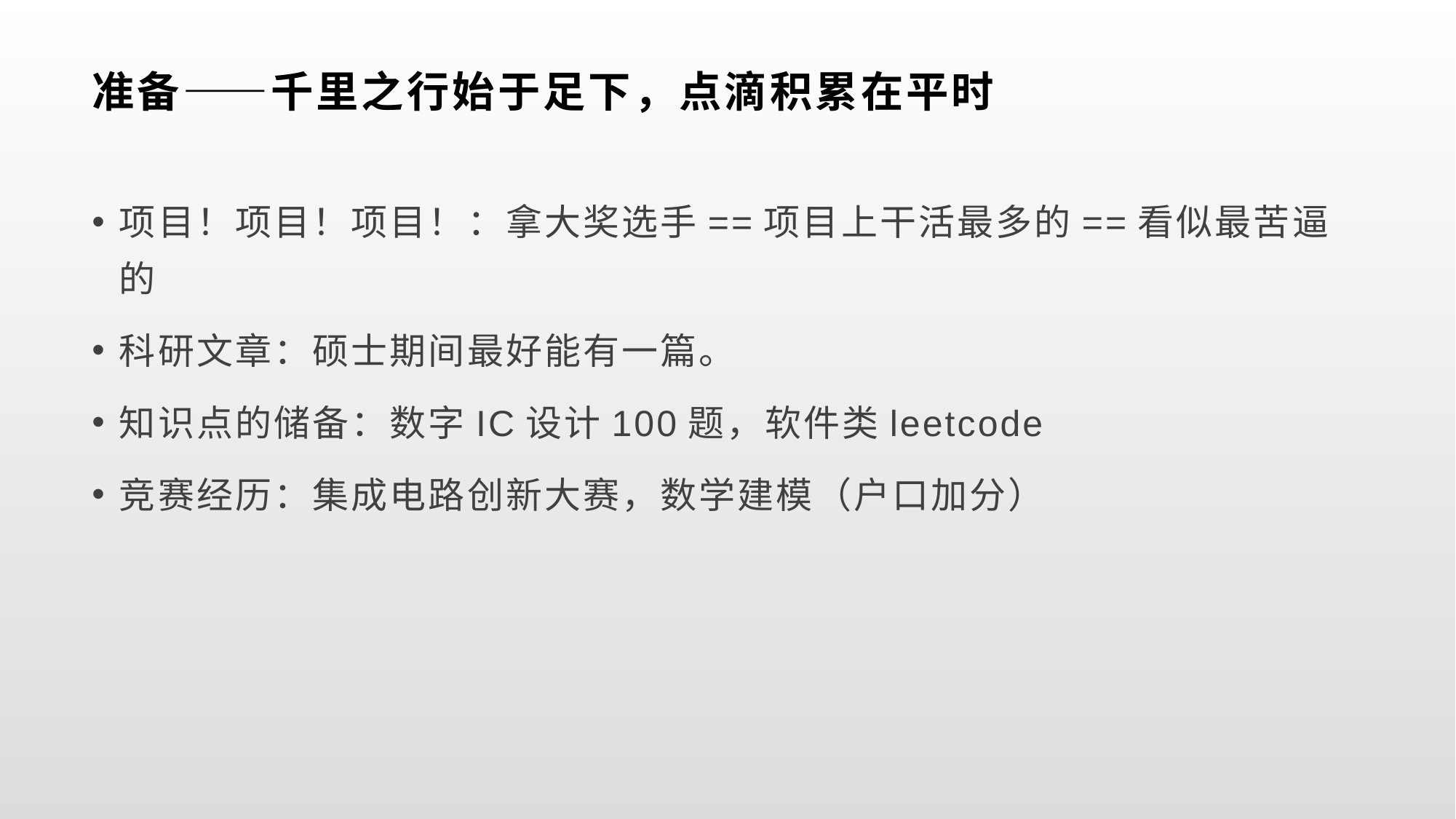

# 准备——千里之行始于足下，点滴积累在平时
项目！项目！项目！：拿大奖选手==项目上干活最多的==看似最苦逼的
科研文章：硕士期间最好能有一篇。
知识点的储备：数字IC设计100题，软件类leetcode
竞赛经历：集成电路创新大赛，数学建模（户口加分）